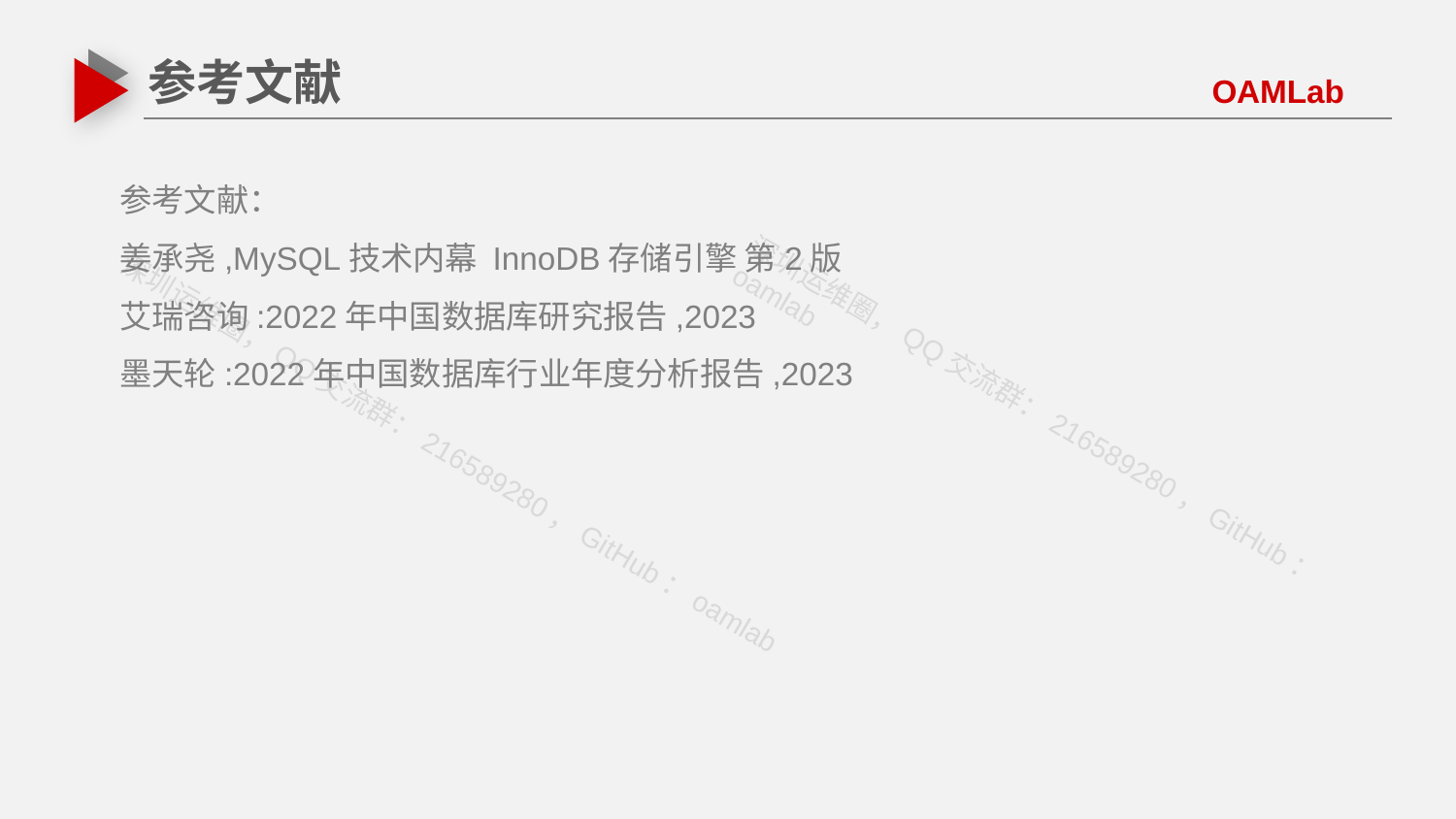

参考文献
参考文献：
姜承尧,MySQL技术内幕 InnoDB存储引擎 第2版
艾瑞咨询:2022年中国数据库研究报告,2023
墨天轮:2022年中国数据库行业年度分析报告,2023